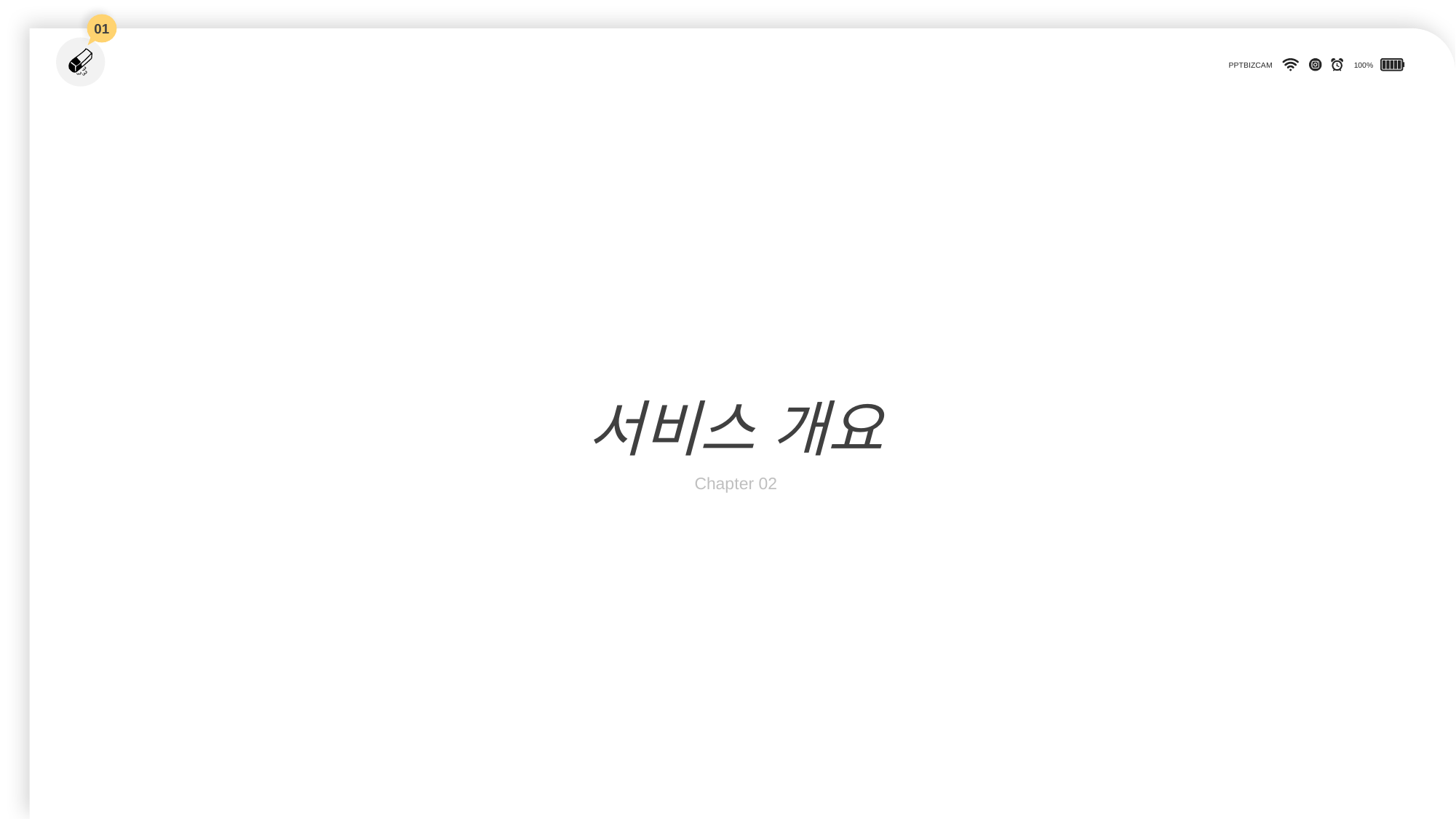

01
서비스 개요
Chapter 02

PPTBIZCAM
100%